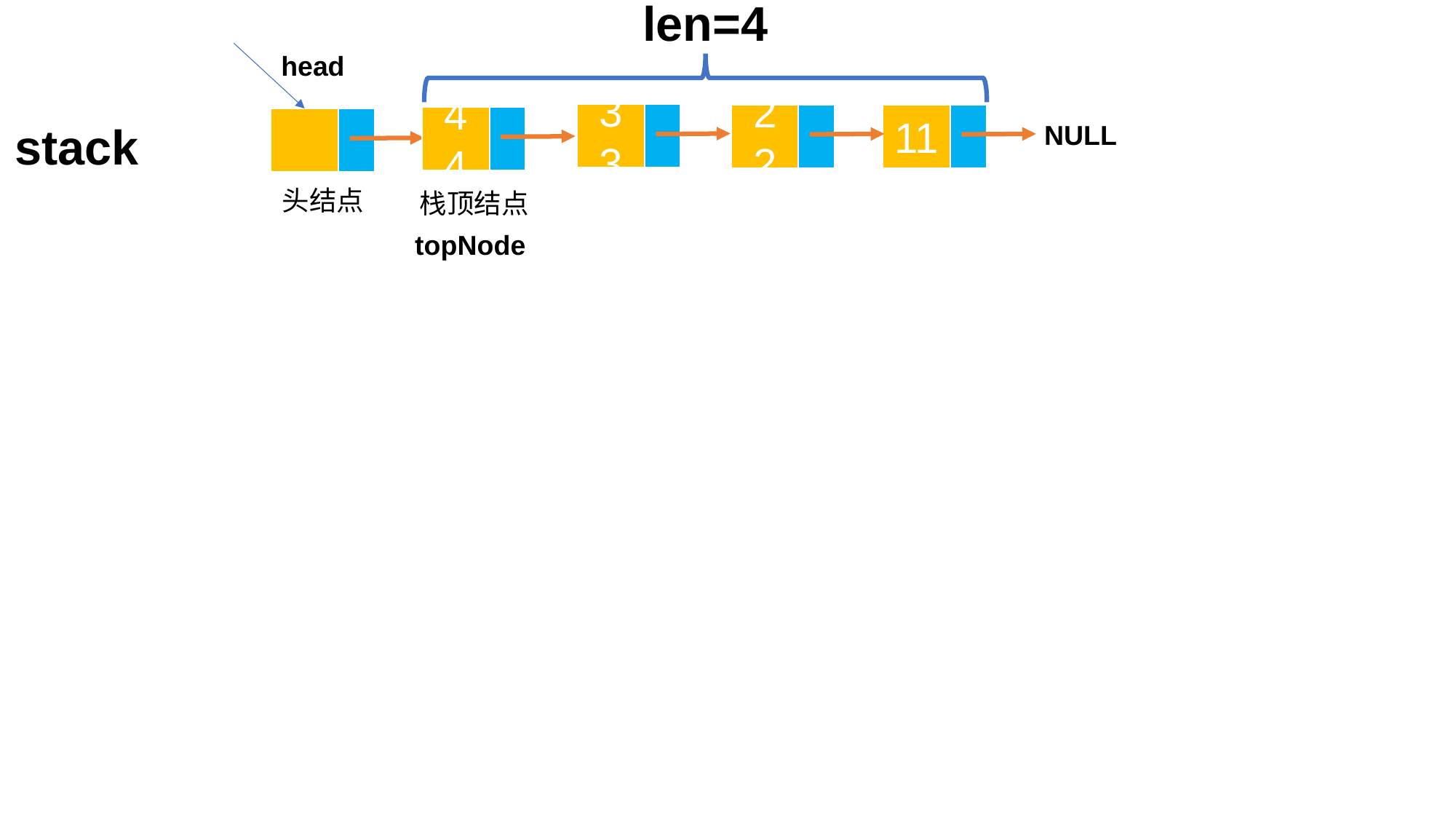

len=4
head
33

22

11

44

stack
NULL
头结点
栈顶结点
topNode